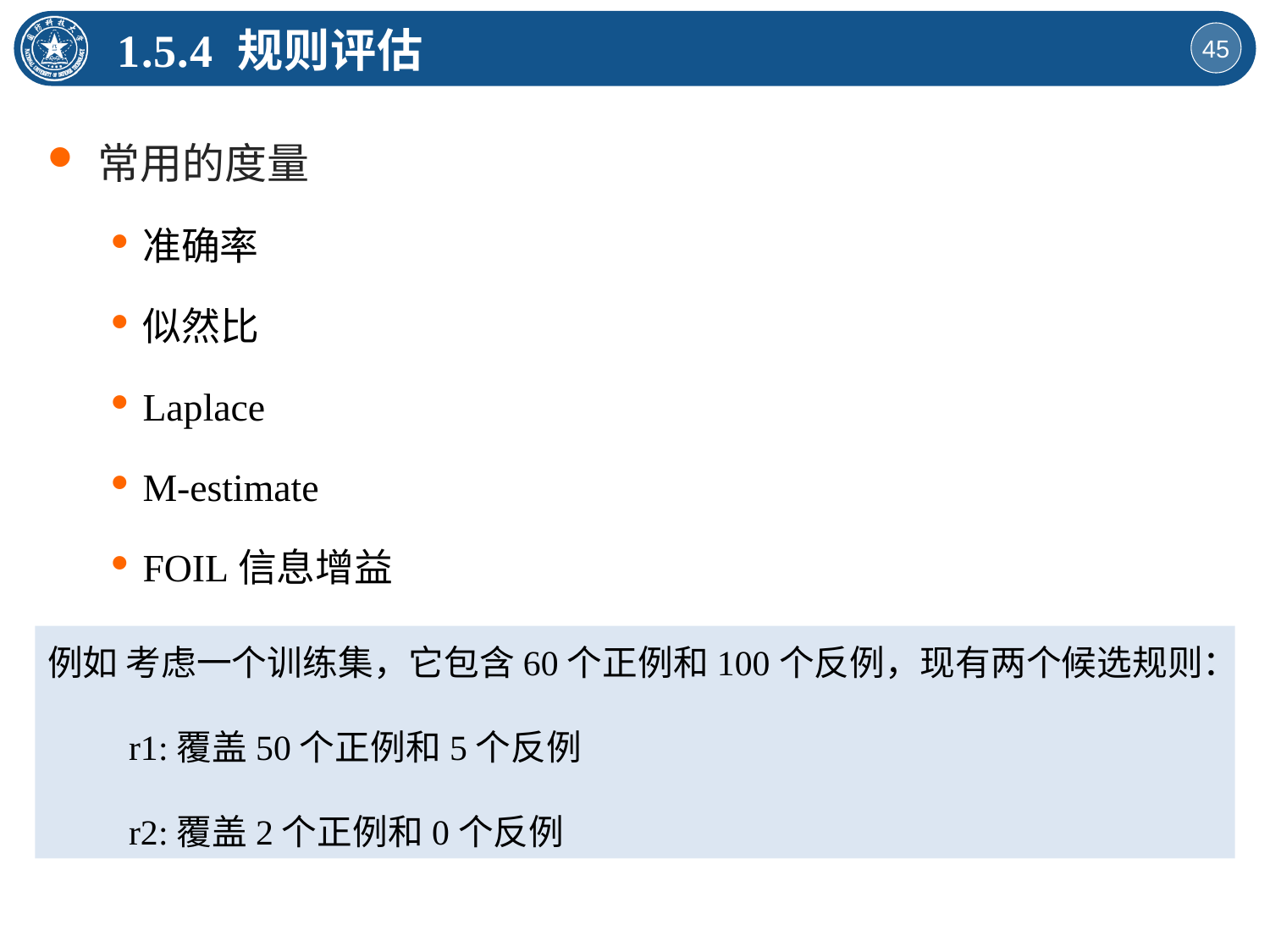

1.5.4 规则评估
常用的度量
准确率
似然比
Laplace
M-estimate
FOIL信息增益
例如 考虑一个训练集，它包含60个正例和100个反例，现有两个候选规则：

  r1:覆盖50个正例和5个反例

  r2:覆盖2个正例和0个反例